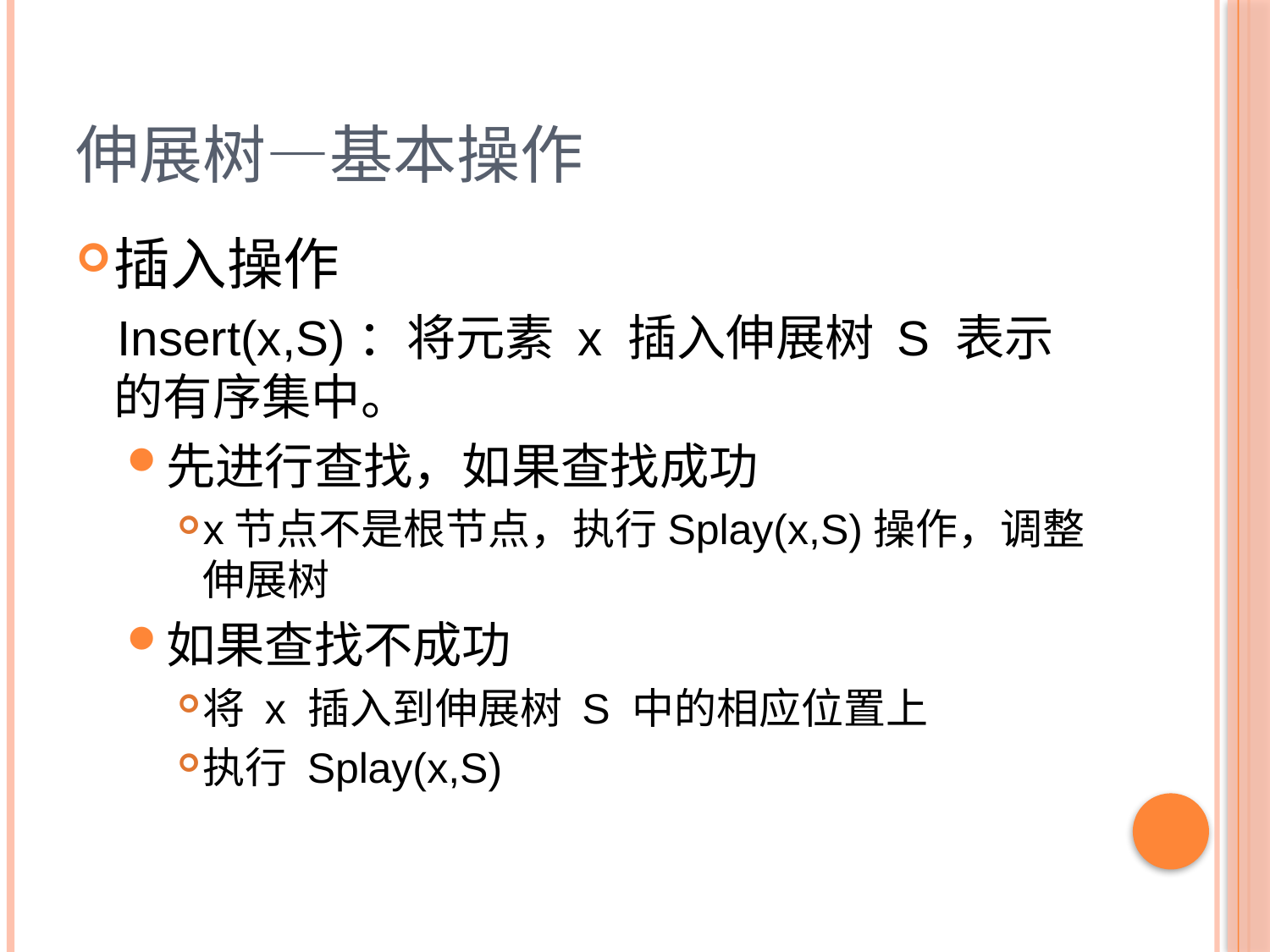

# 伸展树—基本操作
插入操作
   Insert(x,S)：将元素 x 插入伸展树 S 表示的有序集中。
先进行查找，如果查找成功
x节点不是根节点，执行Splay(x,S)操作，调整伸展树
如果查找不成功
将 x 插入到伸展树 S 中的相应位置上
执行 Splay(x,S)